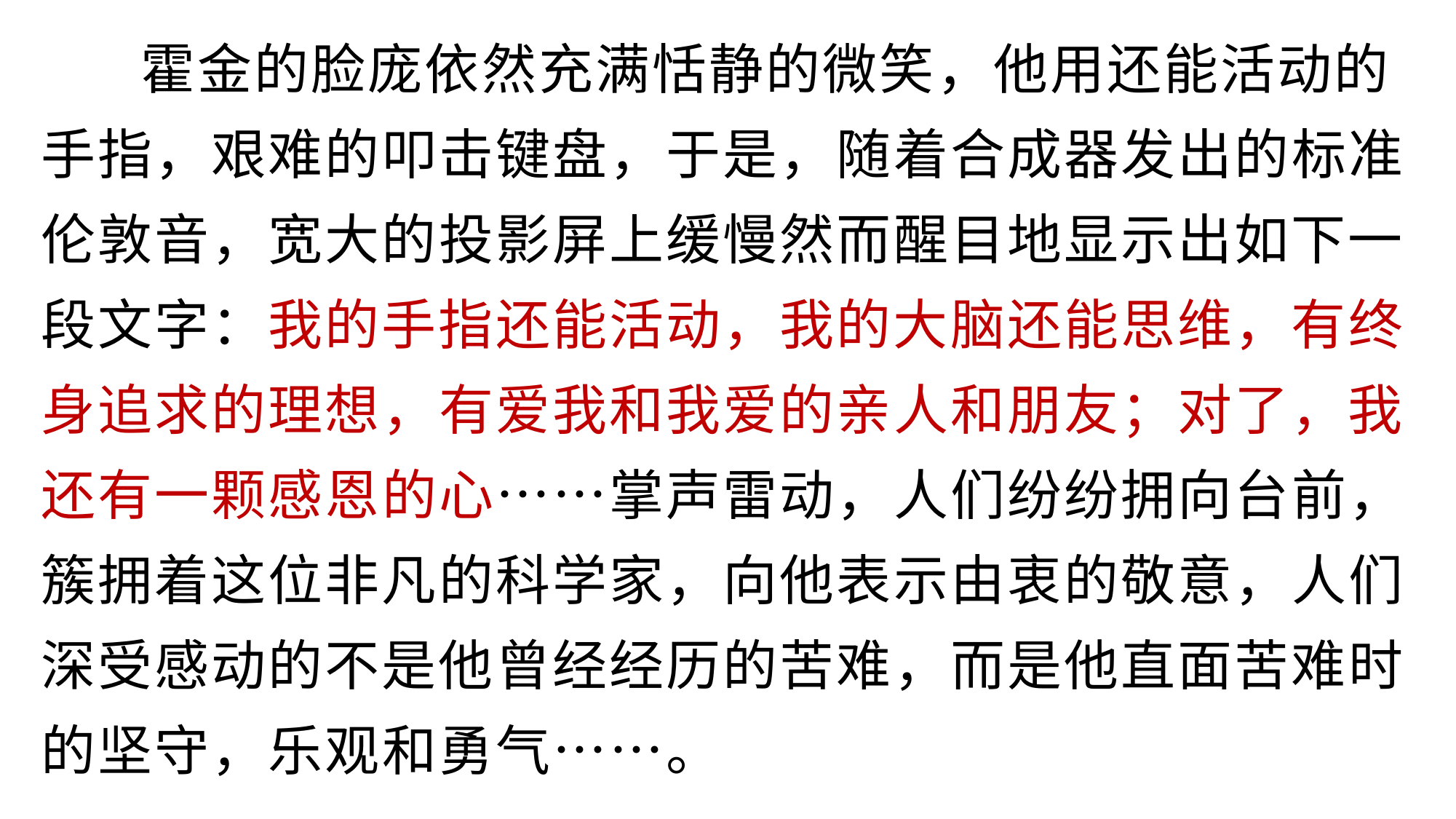

霍金的脸庞依然充满恬静的微笑，他用还能活动的手指，艰难的叩击键盘，于是，随着合成器发出的标准伦敦音，宽大的投影屏上缓慢然而醒目地显示出如下一段文字：我的手指还能活动，我的大脑还能思维，有终身追求的理想，有爱我和我爱的亲人和朋友；对了，我还有一颗感恩的心……掌声雷动，人们纷纷拥向台前，簇拥着这位非凡的科学家，向他表示由衷的敬意，人们深受感动的不是他曾经经历的苦难，而是他直面苦难时的坚守，乐观和勇气……。